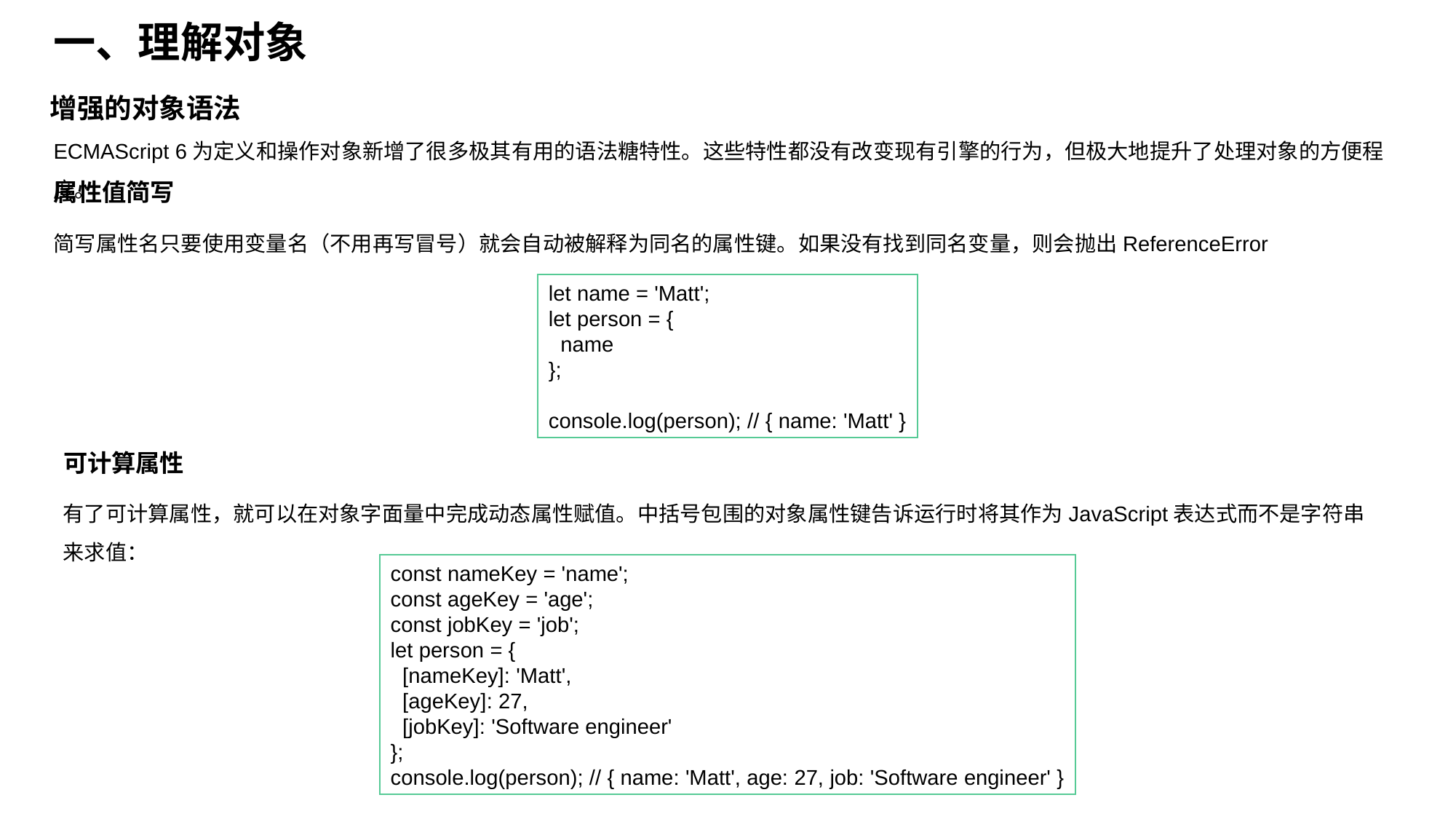

一、理解对象
增强的对象语法
ECMAScript 6为定义和操作对象新增了很多极其有用的语法糖特性。这些特性都没有改变现有引擎的行为，但极大地提升了处理对象的方便程度。
属性值简写
简写属性名只要使用变量名（不用再写冒号）就会自动被解释为同名的属性键。如果没有找到同名变量，则会抛出ReferenceError
let name = 'Matt';
let person = {
  name
};

console.log(person); // { name: 'Matt' }
可计算属性
有了可计算属性，就可以在对象字面量中完成动态属性赋值。中括号包围的对象属性键告诉运行时将其作为JavaScript表达式而不是字符串来求值：
const nameKey = 'name';
const ageKey = 'age';
const jobKey = 'job';
let person = {
  [nameKey]: 'Matt',
  [ageKey]: 27,
  [jobKey]: 'Software engineer'
};
console.log(person); // { name: 'Matt', age: 27, job: 'Software engineer' }